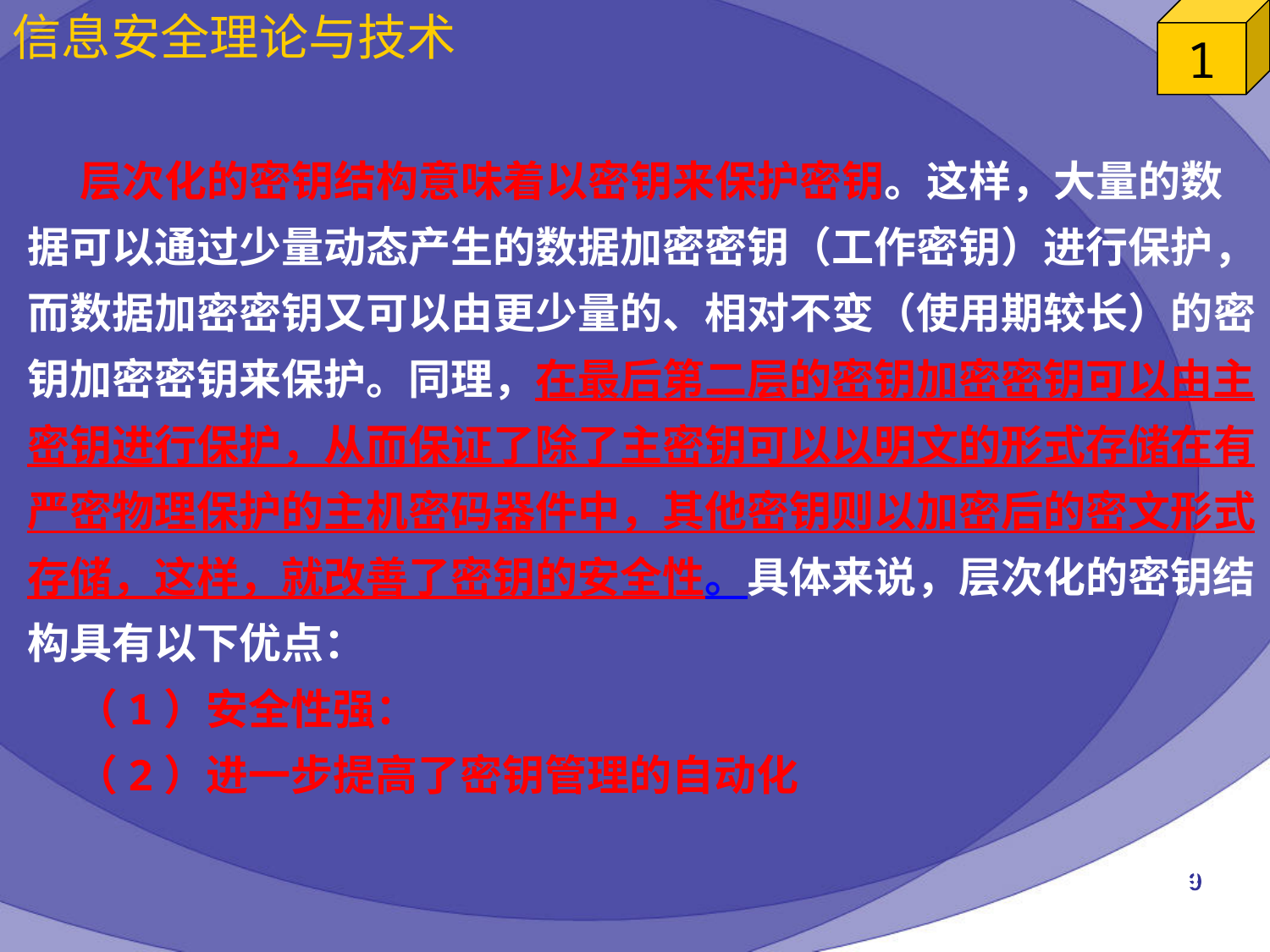

层次化的密钥结构意味着以密钥来保护密钥。这样，大量的数据可以通过少量动态产生的数据加密密钥（工作密钥）进行保护，而数据加密密钥又可以由更少量的、相对不变（使用期较长）的密钥加密密钥来保护。同理，在最后第二层的密钥加密密钥可以由主密钥进行保护，从而保证了除了主密钥可以以明文的形式存储在有严密物理保护的主机密码器件中，其他密钥则以加密后的密文形式存储，这样，就改善了密钥的安全性。具体来说，层次化的密钥结构具有以下优点：
    （1）安全性强：
    （2）进一步提高了密钥管理的自动化
9